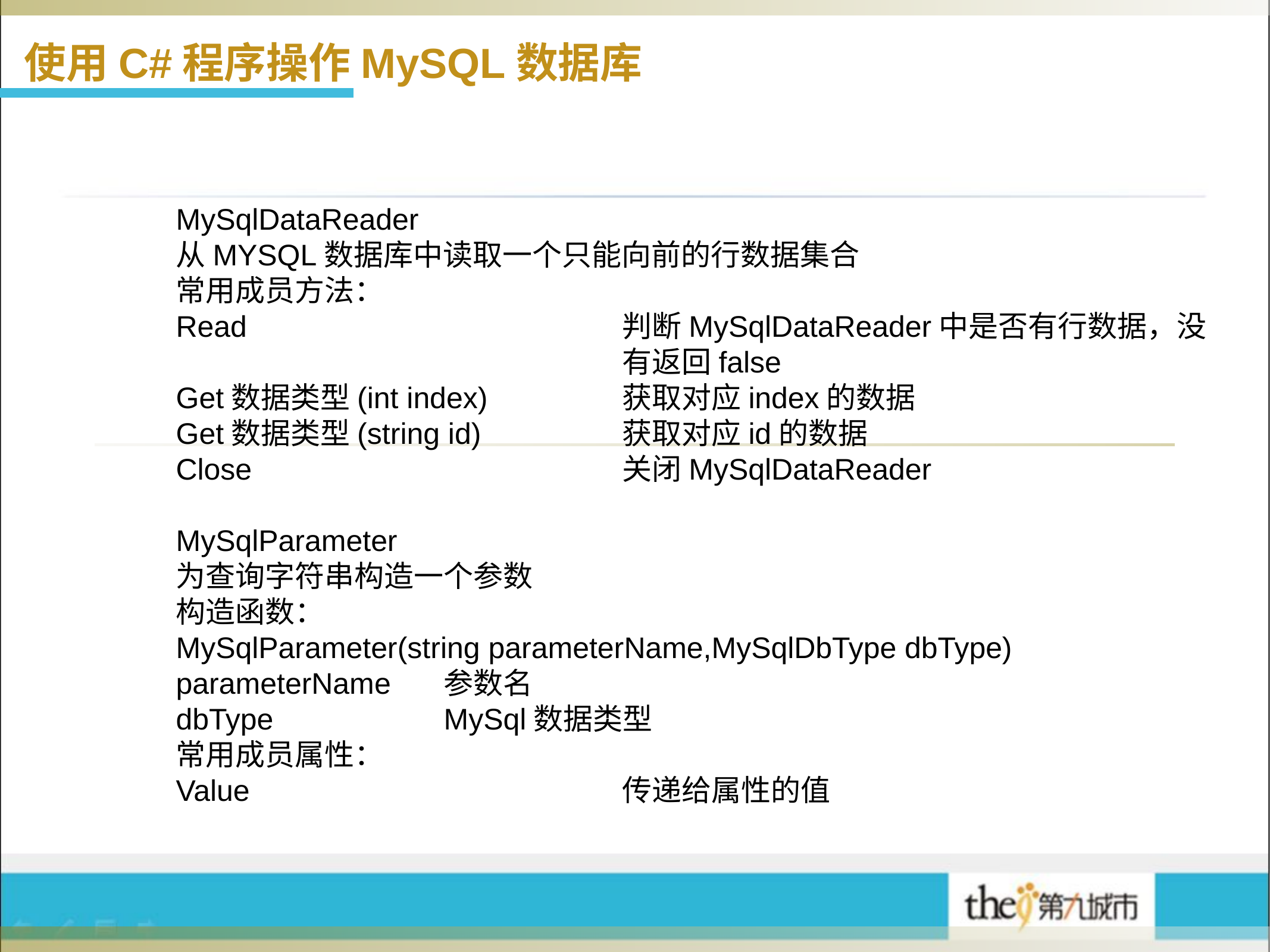

使用C#程序操作MySQL数据库

	MySqlDataReader
	从MYSQL数据库中读取一个只能向前的行数据集合
	常用成员方法：
	Read					判断MySqlDataReader中是否有行数据，没
						有返回false
	Get数据类型(int index)		获取对应index的数据
	Get数据类型(string id)		获取对应id的数据
	Close					关闭MySqlDataReader

	MySqlParameter
	为查询字符串构造一个参数
	构造函数：
	MySqlParameter(string parameterName,MySqlDbType dbType)
	parameterName	参数名
	dbType		MySql数据类型
	常用成员属性：
	Value					传递给属性的值
程序员
秘书